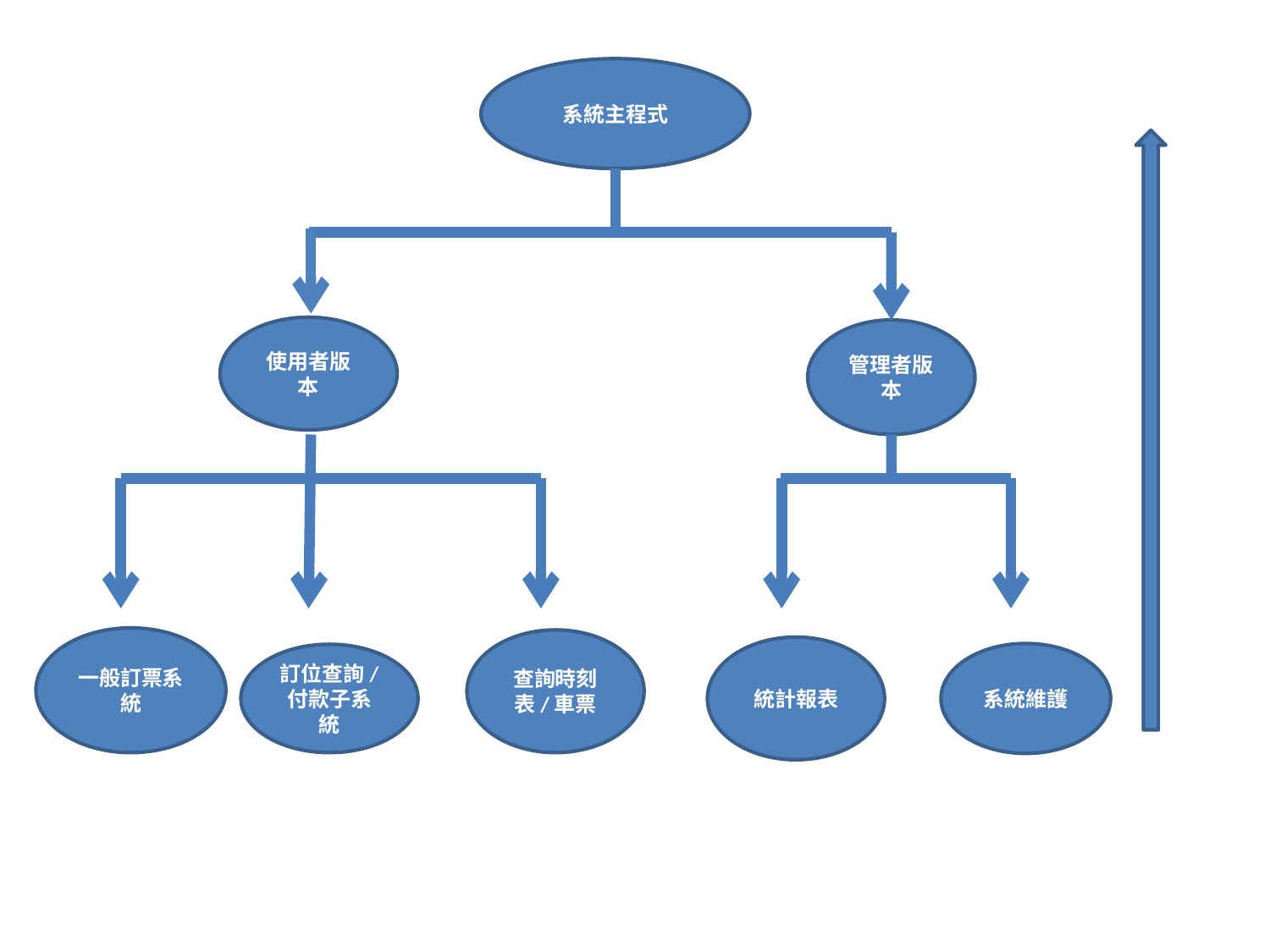

系統主程式

使用者版本
管理者版本
一般訂票系統
查詢時刻表/車票
統計報表
系統維護
訂位查詢/
付款子系統